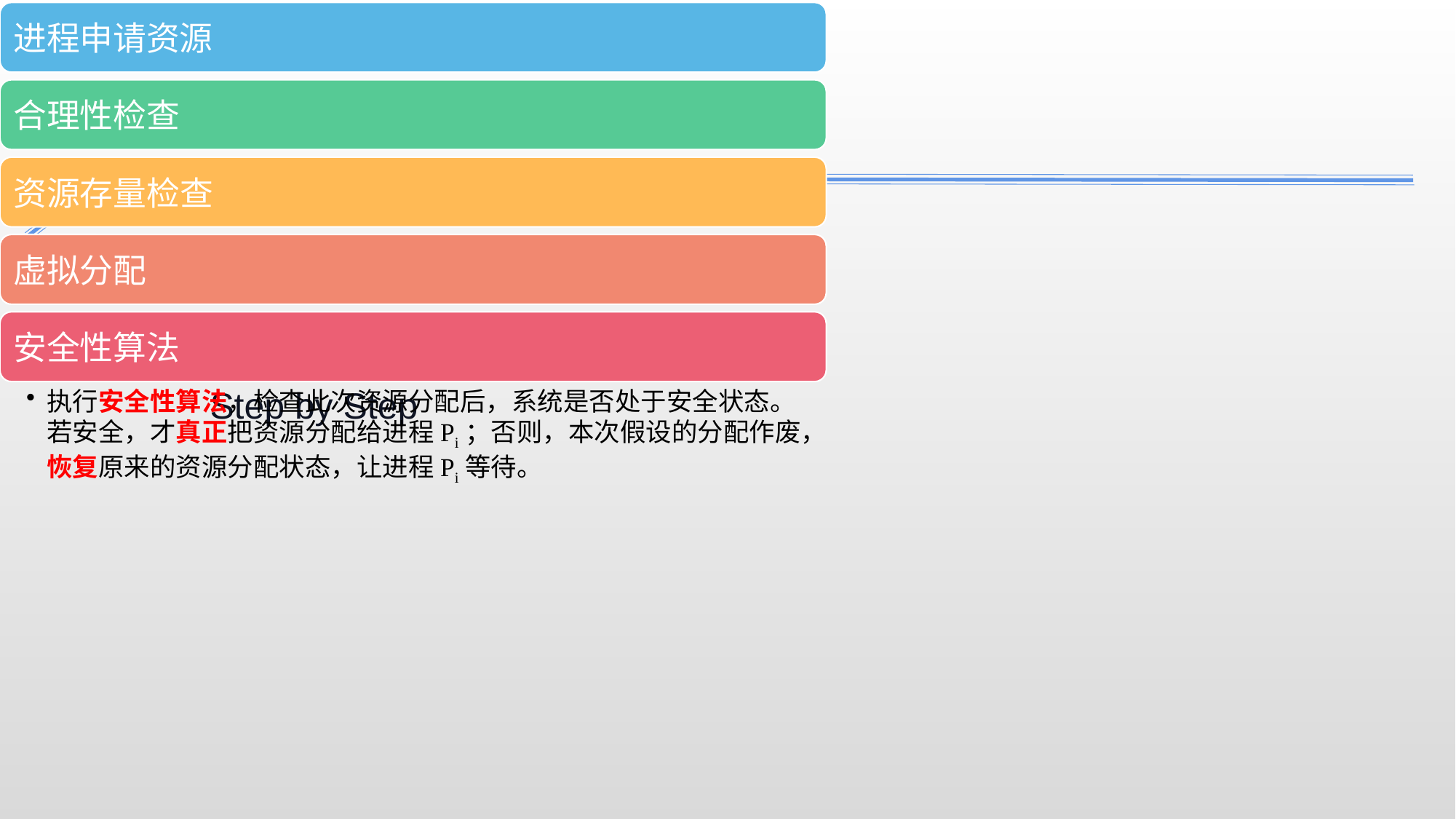

死锁

3.7 避免死锁
银行家算法
Step by Step
进程申请资源
合理性检查
资源存量检查
虚拟分配
安全性算法
执行安全性算法，检查此次资源分配后，系统是否处于安全状态。若安全，才真正把资源分配给进程Pi；否则，本次假设的分配作废，恢复原来的资源分配状态，让进程Pi等待。